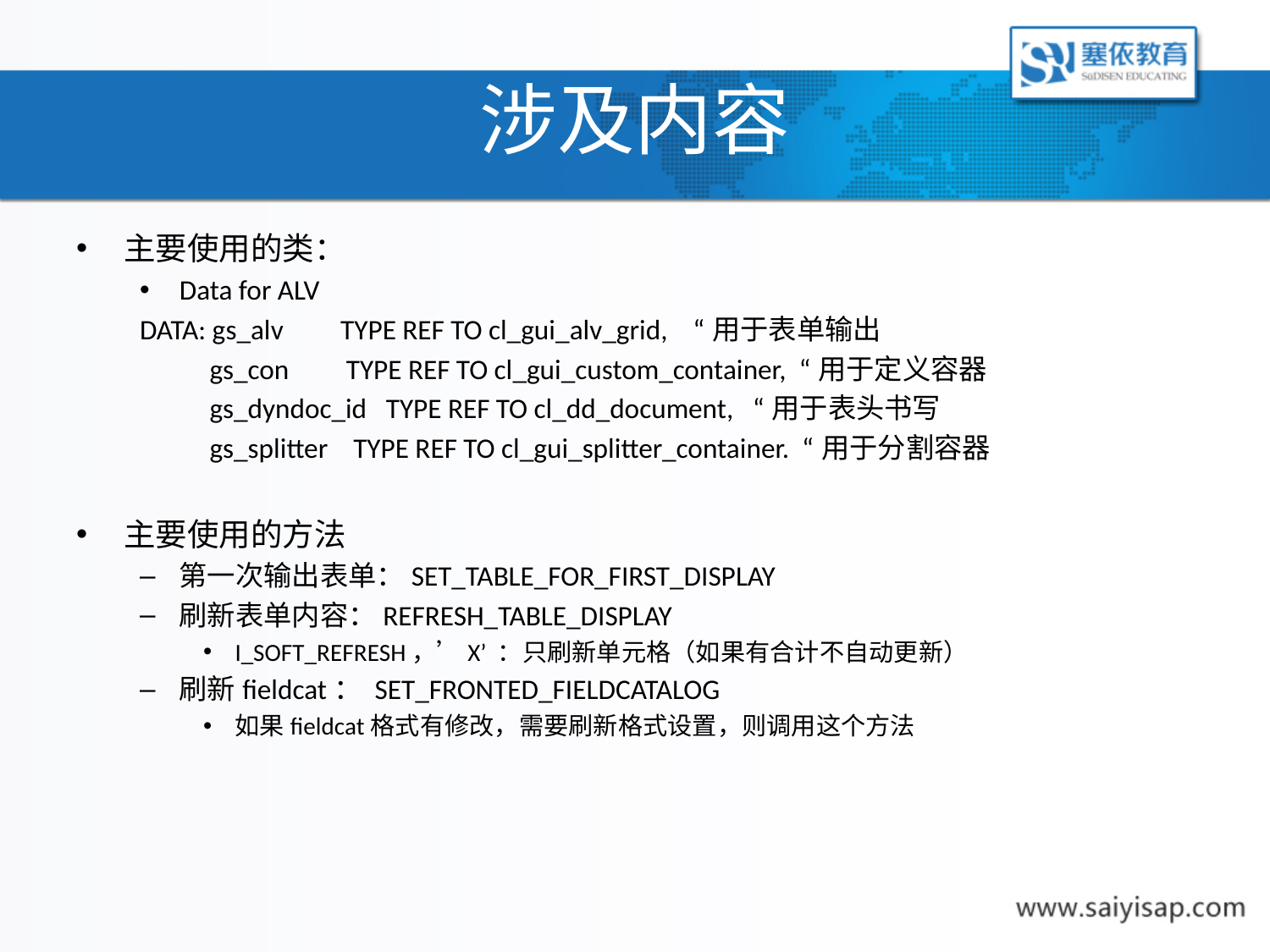

# 涉及内容
主要使用的类：
Data for ALV
DATA: gs_alv         TYPE REF TO cl_gui_alv_grid,    “用于表单输出
           gs_con         TYPE REF TO cl_gui_custom_container,  “用于定义容器
           gs_dyndoc_id   TYPE REF TO cl_dd_document,   “用于表头书写
           gs_splitter    TYPE REF TO cl_gui_splitter_container.  “用于分割容器

主要使用的方法
第一次输出表单：SET_TABLE_FOR_FIRST_DISPLAY
刷新表单内容：REFRESH_TABLE_DISPLAY
I_SOFT_REFRESH，’X’ ：只刷新单元格（如果有合计不自动更新）
刷新fieldcat： SET_FRONTED_FIELDCATALOG
如果fieldcat格式有修改，需要刷新格式设置，则调用这个方法